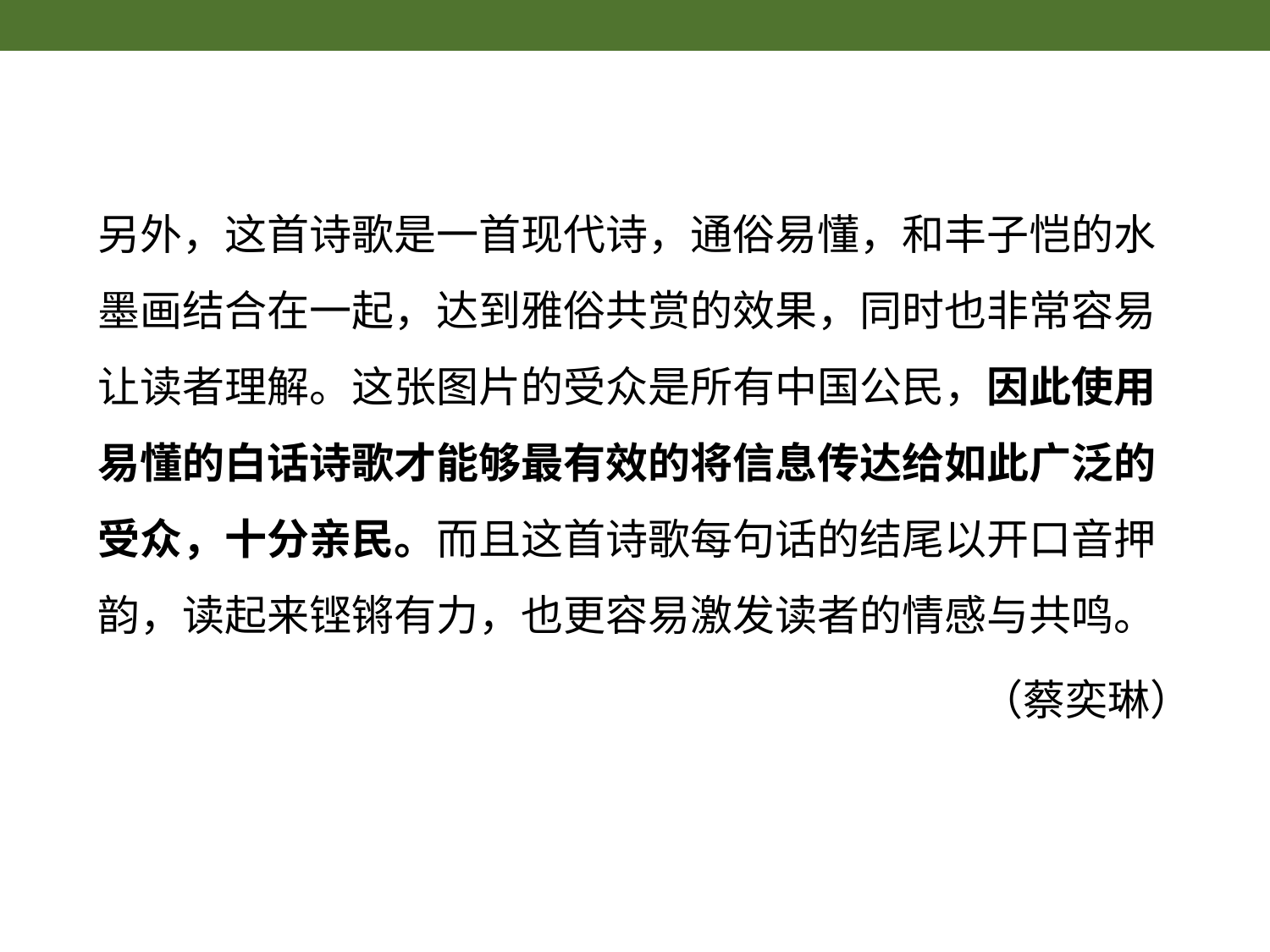

另外，这首诗歌是一首现代诗，通俗易懂，和丰子恺的水墨画结合在一起，达到雅俗共赏的效果，同时也非常容易让读者理解。这张图片的受众是所有中国公民，因此使用易懂的白话诗歌才能够最有效的将信息传达给如此广泛的受众，十分亲民。而且这首诗歌每句话的结尾以开口音押韵，读起来铿锵有力，也更容易激发读者的情感与共鸣。
（蔡奕琳）